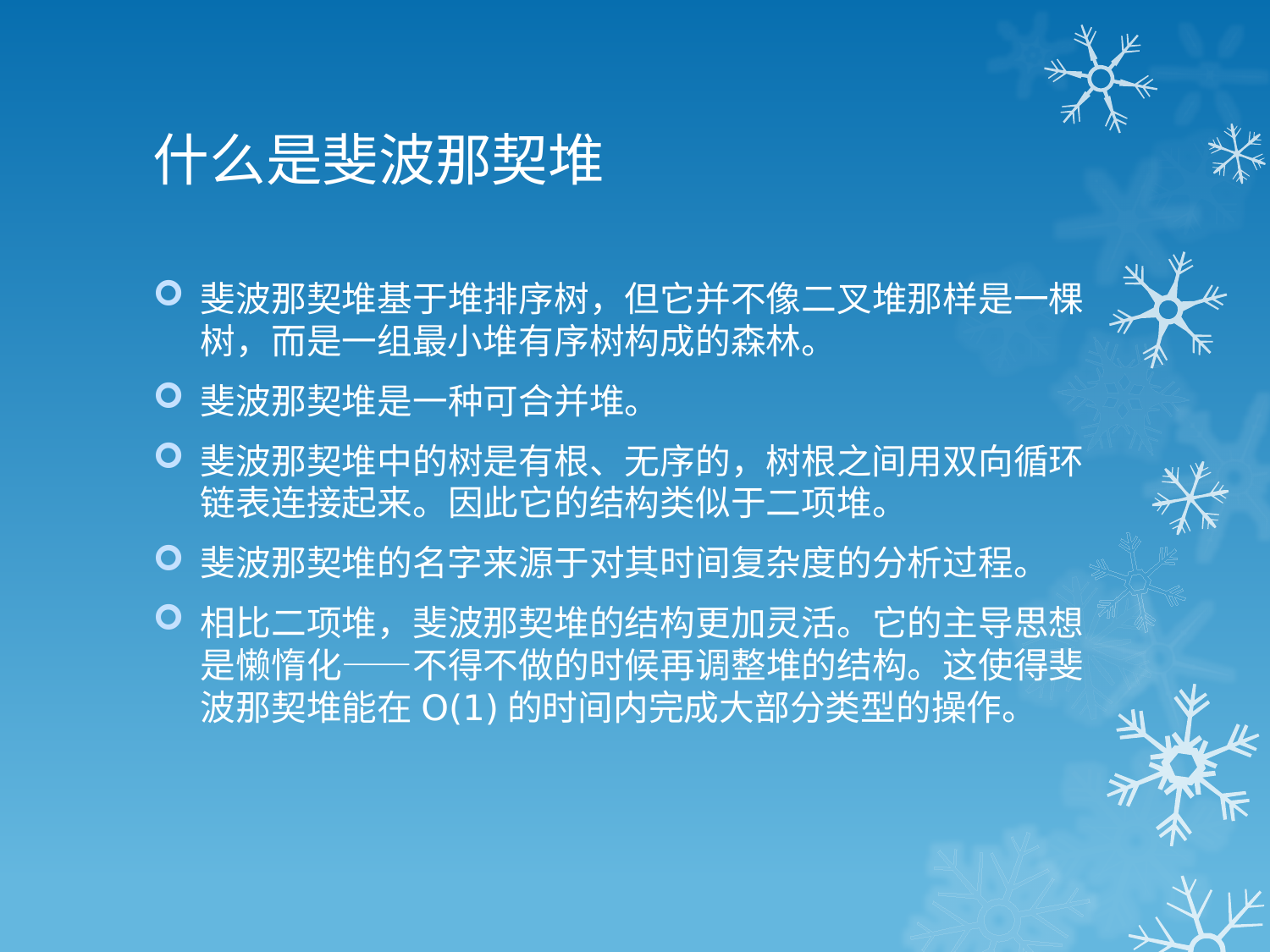

# 什么是斐波那契堆
斐波那契堆基于堆排序树，但它并不像二叉堆那样是一棵树，而是一组最小堆有序树构成的森林。
斐波那契堆是一种可合并堆。
斐波那契堆中的树是有根、无序的，树根之间用双向循环链表连接起来。因此它的结构类似于二项堆。
斐波那契堆的名字来源于对其时间复杂度的分析过程。
相比二项堆，斐波那契堆的结构更加灵活。它的主导思想是懒惰化——不得不做的时候再调整堆的结构。这使得斐波那契堆能在O(1)的时间内完成大部分类型的操作。